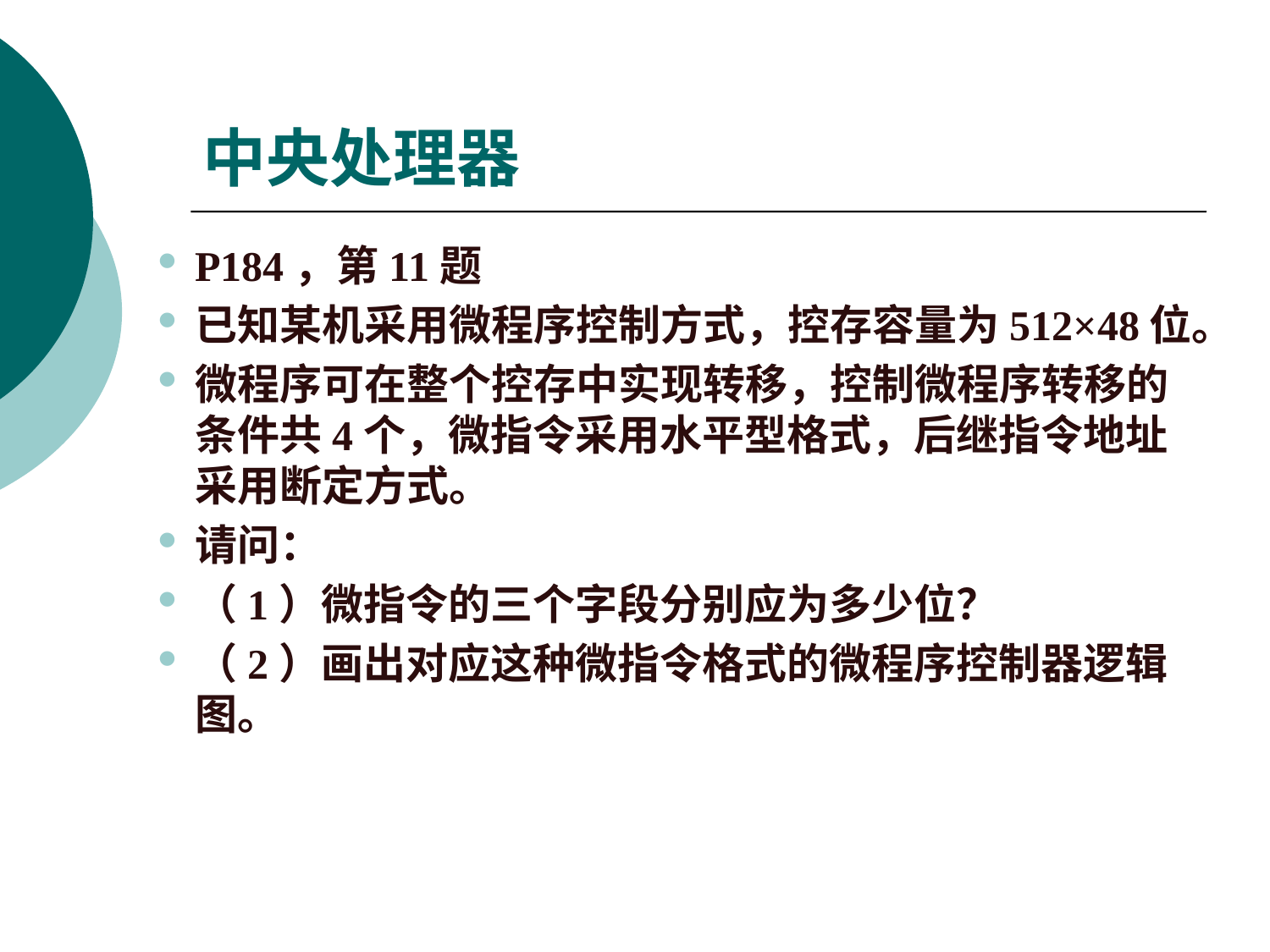

# 中央处理器
P184，第11题
已知某机采用微程序控制方式，控存容量为512×48位。
微程序可在整个控存中实现转移，控制微程序转移的条件共4个，微指令采用水平型格式，后继指令地址采用断定方式。
请问：
（1）微指令的三个字段分别应为多少位？
（2）画出对应这种微指令格式的微程序控制器逻辑图。